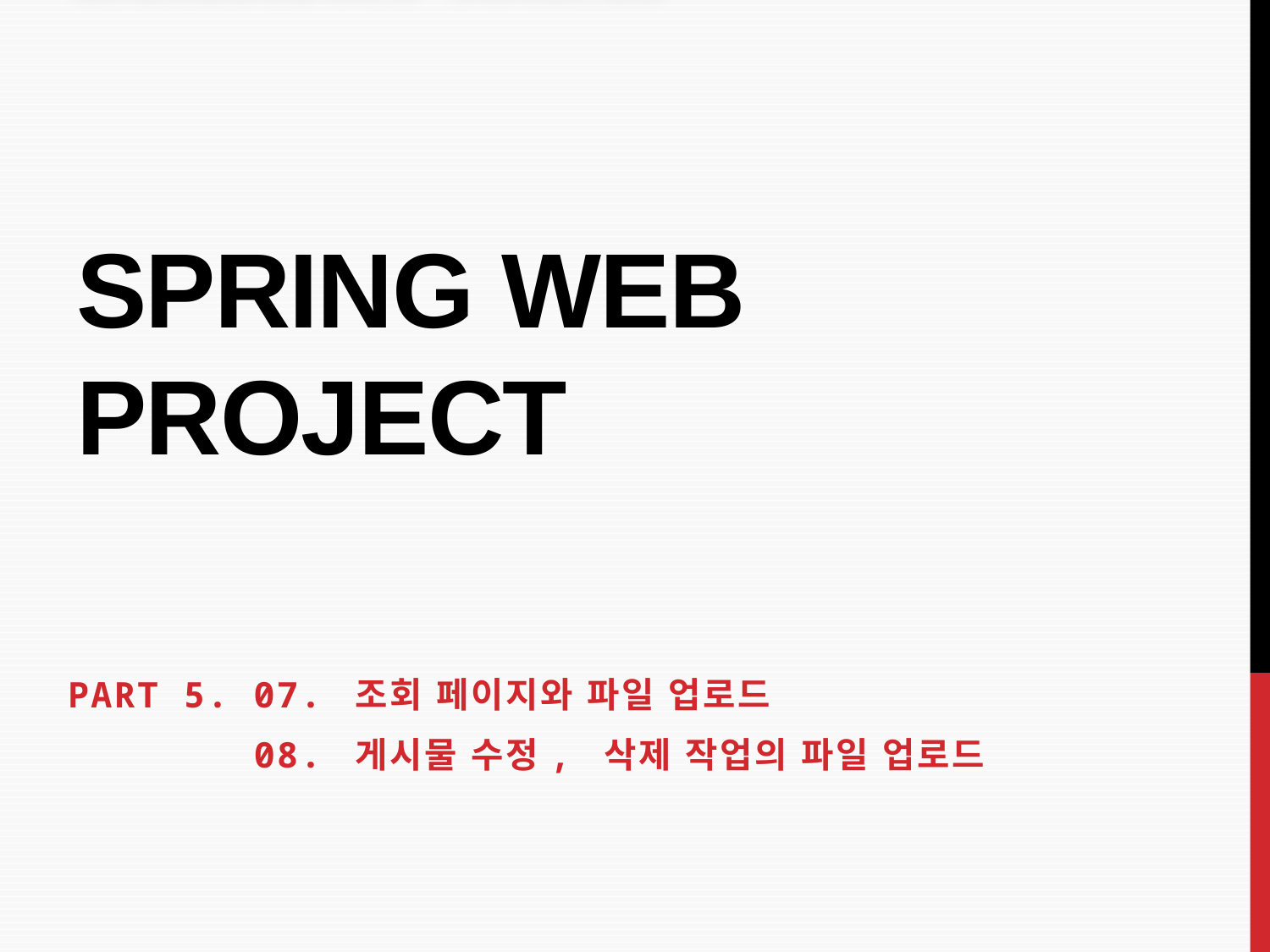

# Spring Web Project
PART 5. 07. 조회 페이지와 파일 업로드
        08. 게시물 수정, 삭제 작업의 파일 업로드